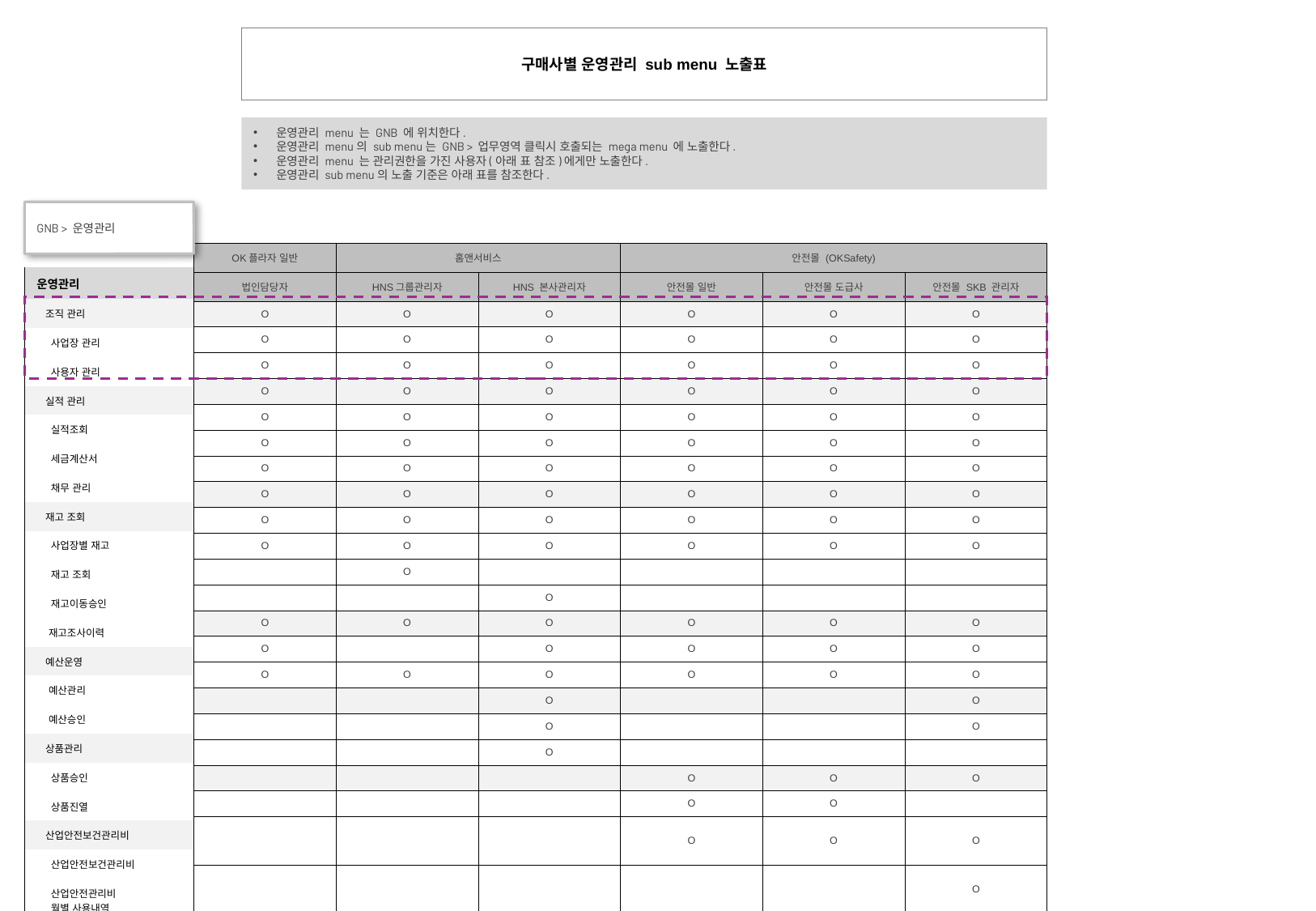

구매사별 운영관리 sub menu 노출표
운영관리 menu 는 GNB 에 위치한다.
운영관리 menu의 sub menu는 GNB > 업무영역 클릭시 호출되는 mega menu 에 노출한다.
운영관리 menu 는 관리권한을 가진 사용자(아래 표 참조)에게만 노출한다.
운영관리 sub menu의 노출 기준은 아래 표를 참조한다.
GNB > 운영관리
| OK플라자 일반 | 홈앤서비스 |  | 안전몰 (OKSafety) |  |  |
| --- | --- | --- | --- | --- | --- |
| 법인담당자 | HNS그룹관리자 | HNS 본사관리자 | 안전몰 일반 | 안전몰 도급사 | 안전몰 SKB 관리자 |
| O | O | O | O | O | O |
| O | O | O | O | O | O |
| O | O | O | O | O | O |
| O | O | O | O | O | O |
| O | O | O | O | O | O |
| O | O | O | O | O | O |
| O | O | O | O | O | O |
| O | O | O | O | O | O |
| O | O | O | O | O | O |
| O | O | O | O | O | O |
|  | O |  |  |  |  |
|  |  | O |  |  |  |
| O | O | O | O | O | O |
| O |  | O | O | O | O |
| O | O | O | O | O | O |
|  |  | O |  |  | O |
|  |  | O |  |  | O |
|  |  | O |  |  |  |
|  |  |  | O | O | O |
|  |  |  | O | O |  |
|  |  |  | O | O | O |
|  |  |  |  |  | O |
| 운영관리 |  |
| --- | --- |
| 조직 관리 |  |
| 사업장 관리 |  |
| 사용자 관리 |  |
| 실적 관리 |  |
| 실적조회 |  |
| 세금계산서 |  |
| 채무 관리 |  |
| 재고 조회 |  |
| 사업장별 재고 |  |
| 재고 조회 |  |
| 재고이동승인 |  |
| 재고조사이력 |  |
| 예산운영 |  |
| 예산관리 |  |
| 예산승인 |  |
| 상품관리 |  |
| 상품승인 |  |
| 상품진열 |  |
| 산업안전보건관리비 |  |
| 산업안전보건관리비 |  |
| 산업안전관리비 월별 사용내역 |  |
| SKB산업안전보건 관리비 월별 사용내역 |  |